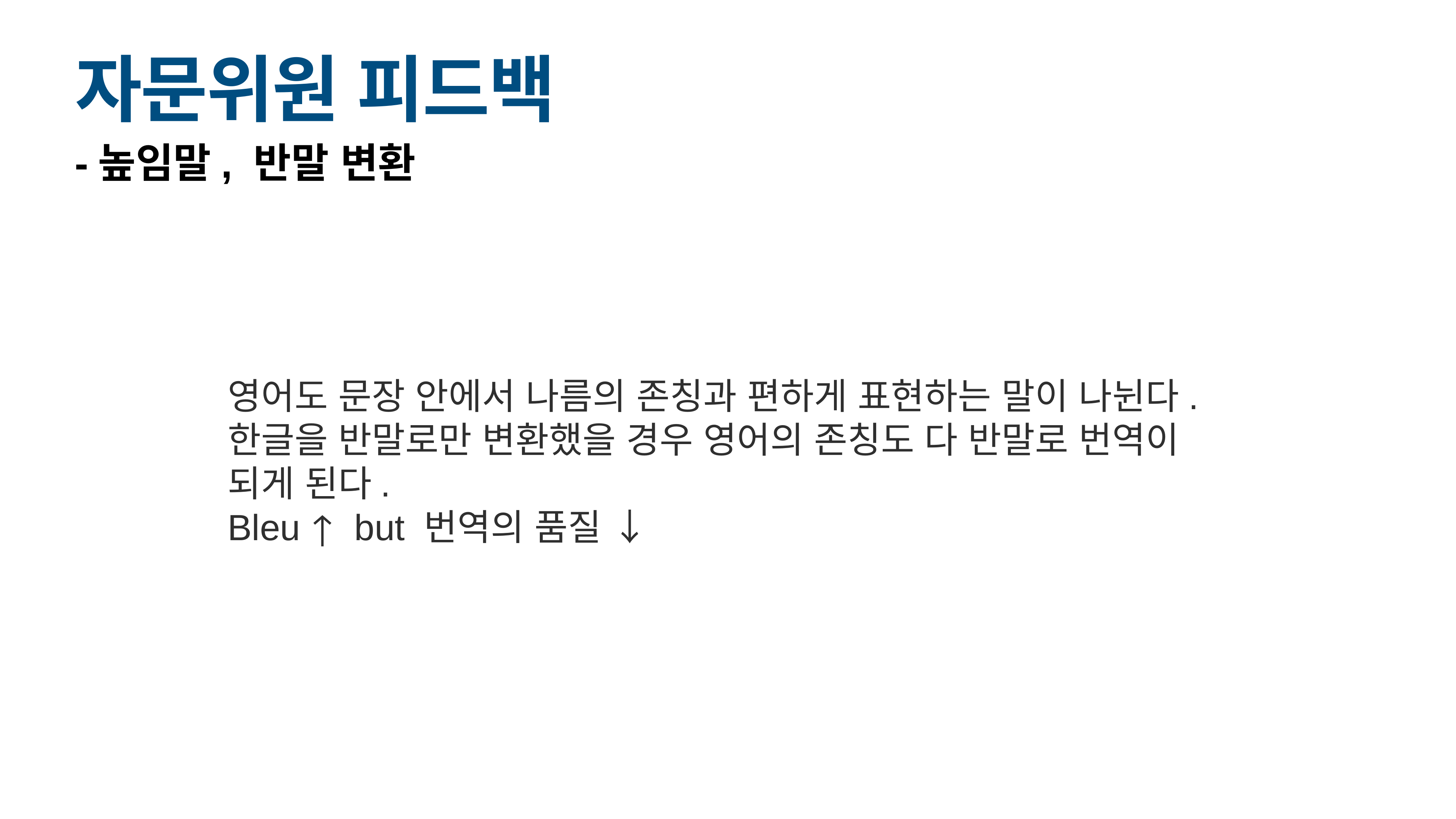

# 자문위원 피드백
-높임말, 반말 변환
영어도 문장 안에서 나름의 존칭과 편하게 표현하는 말이 나뉜다.
한글을 반말로만 변환했을 경우 영어의 존칭도 다 반말로 번역이 되게 된다.
Bleu ↑  but 번역의 품질 ↓